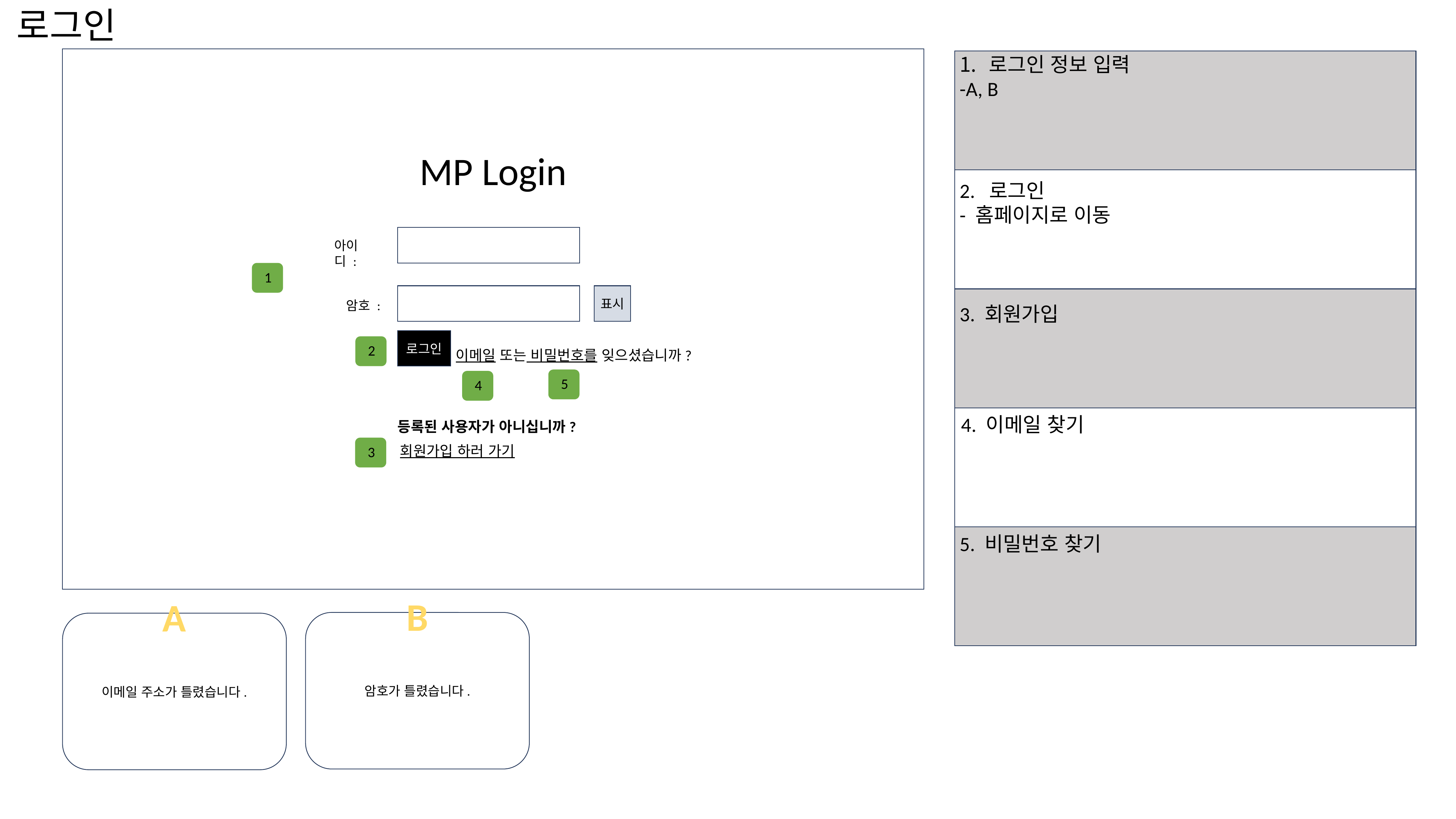

로그인

로그인 정보 입력
-A, B

MP Login

2.  로그인
- 홈페이지로 이동

아이디 :

1

표시

암호 :
3. 회원가입
로그인

2
이메일 또는 비밀번호를 잊으셨습니까?

5

4

4. 이메일 찾기
등록된 사용자가 아니십니까?

3
회원가입 하러 가기

5. 비밀번호 찾기
B
암호가 틀렸습니다.
A
이메일 주소가 틀렸습니다.